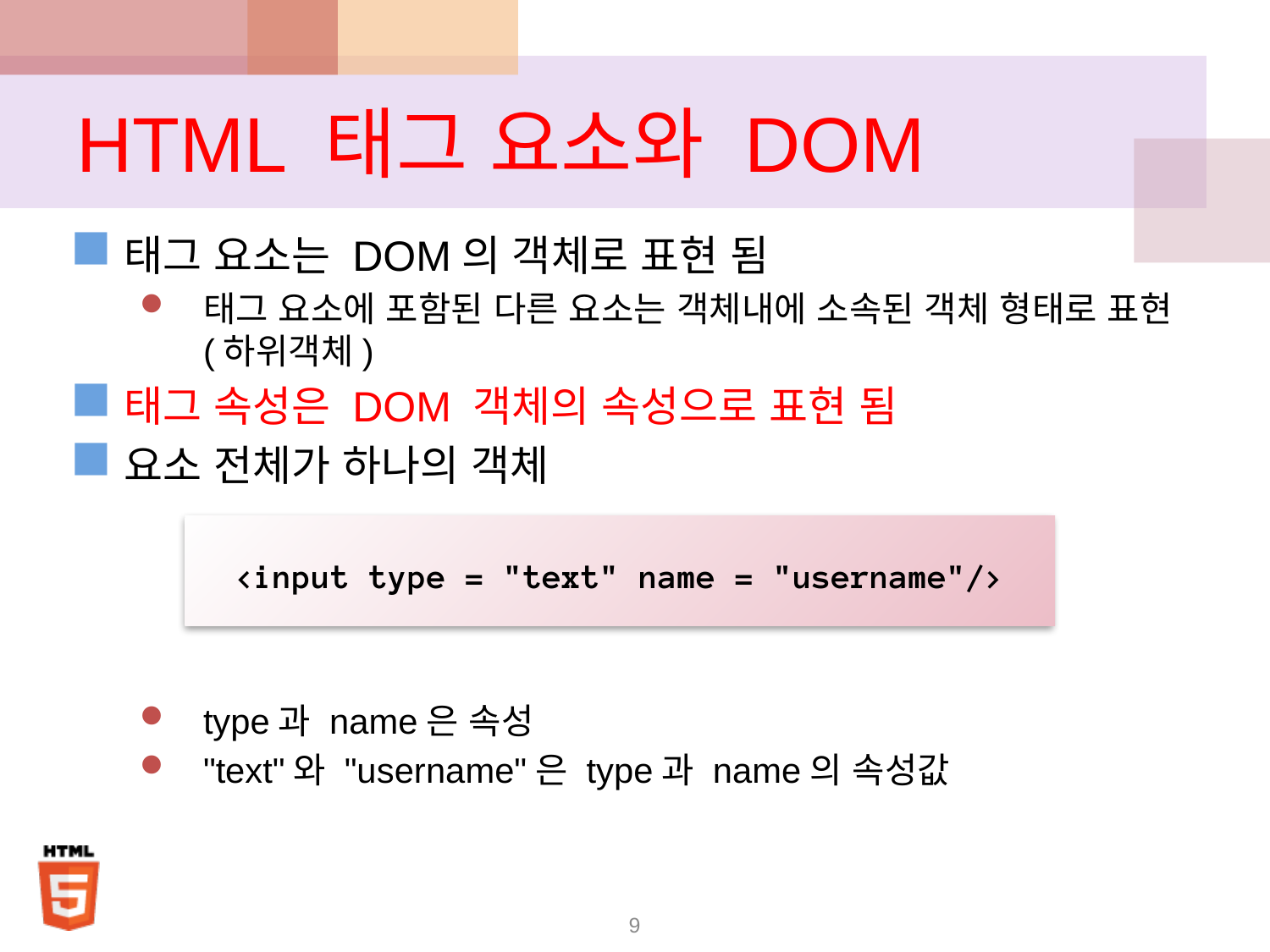

# HTML 태그 요소와 DOM
태그 요소는 DOM의 객체로 표현 됨
태그 요소에 포함된 다른 요소는 객체내에 소속된 객체 형태로 표현 (하위객체)
태그 속성은 DOM 객체의 속성으로 표현 됨
요소 전체가 하나의 객체

type과 name은 속성
"text"와 "username"은 type과 name의 속성값
<input type = "text" name = "username"/>
9